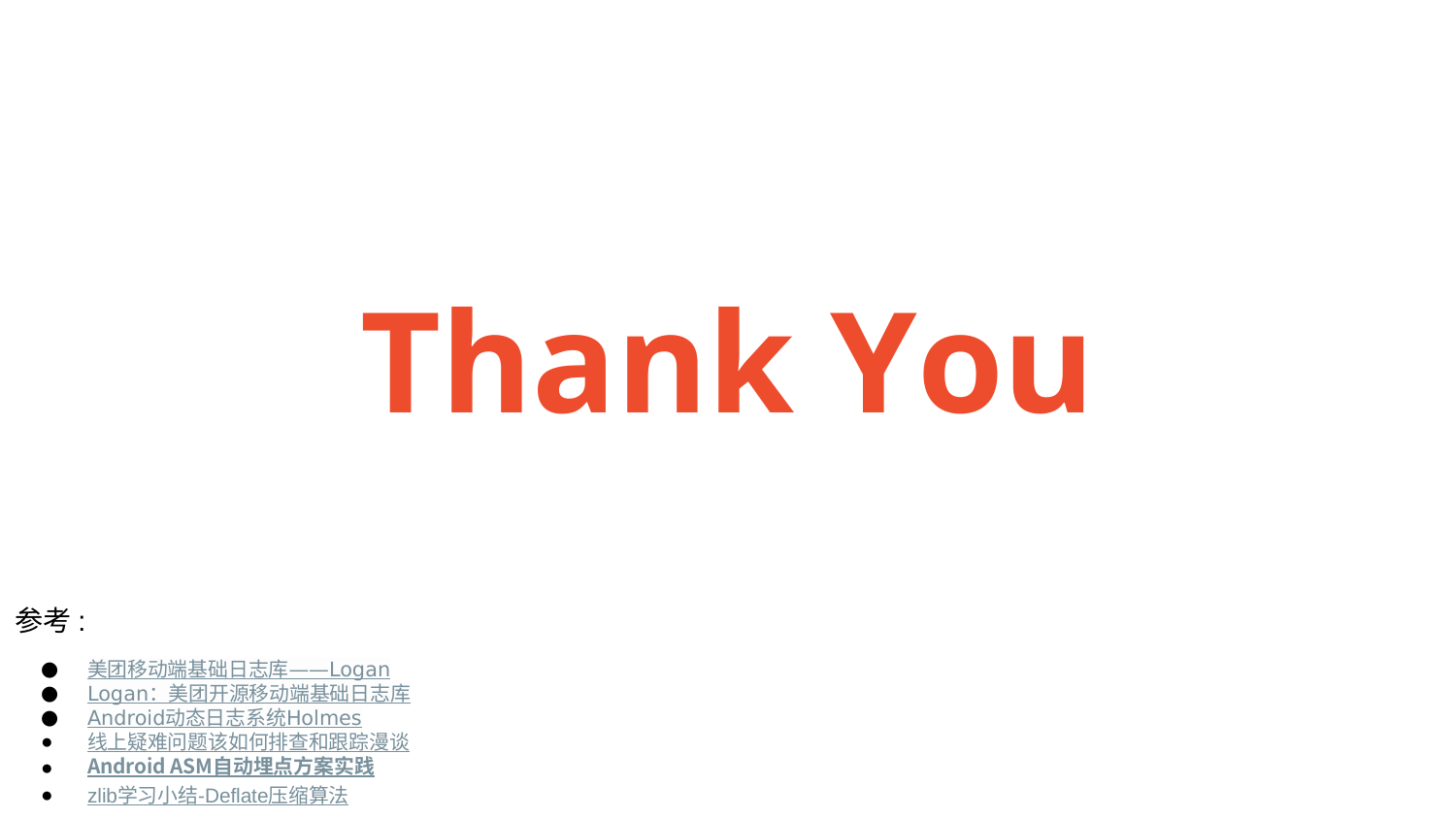

Thank You
参考:
美团移动端基础日志库——Logan
Logan：美团开源移动端基础日志库
Android动态日志系统Holmes
线上疑难问题该如何排查和跟踪漫谈
Android ASM自动埋点方案实践
zlib学习小结-Deflate压缩算法